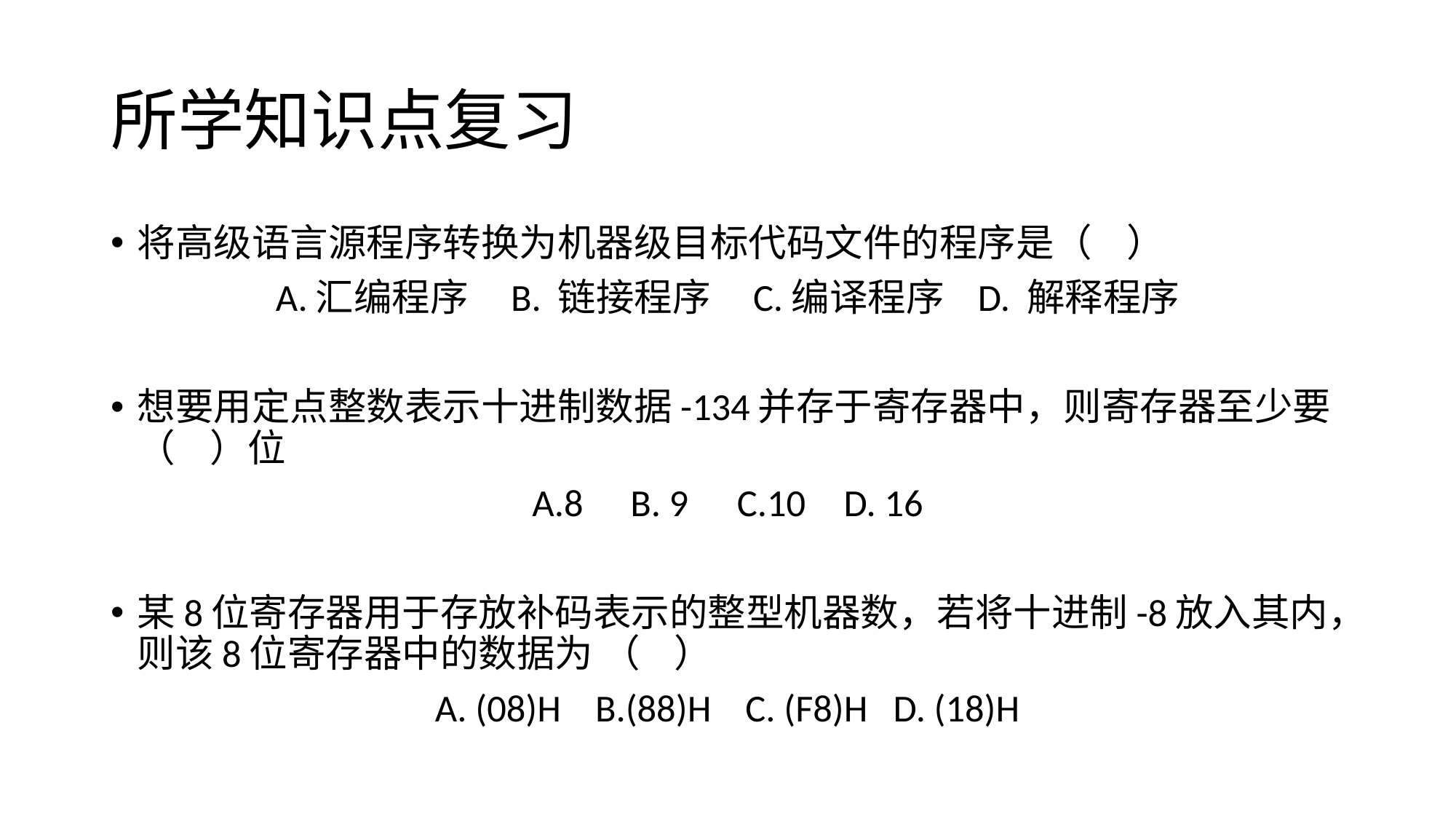

# 所学知识点复习
将高级语言源程序转换为机器级目标代码文件的程序是（    ）
A.汇编程序    B. 链接程序    C.编译程序   D. 解释程序

想要用定点整数表示十进制数据-134并存于寄存器中，则寄存器至少要（    ）位
A.8 	B. 9	 C.10 	  D. 16

某8位寄存器用于存放补码表示的整型机器数，若将十进制-8放入其内，则该8位寄存器中的数据为 （    ）
A. (08)H    B.(88)H    C. (F8)H   D. (18)H